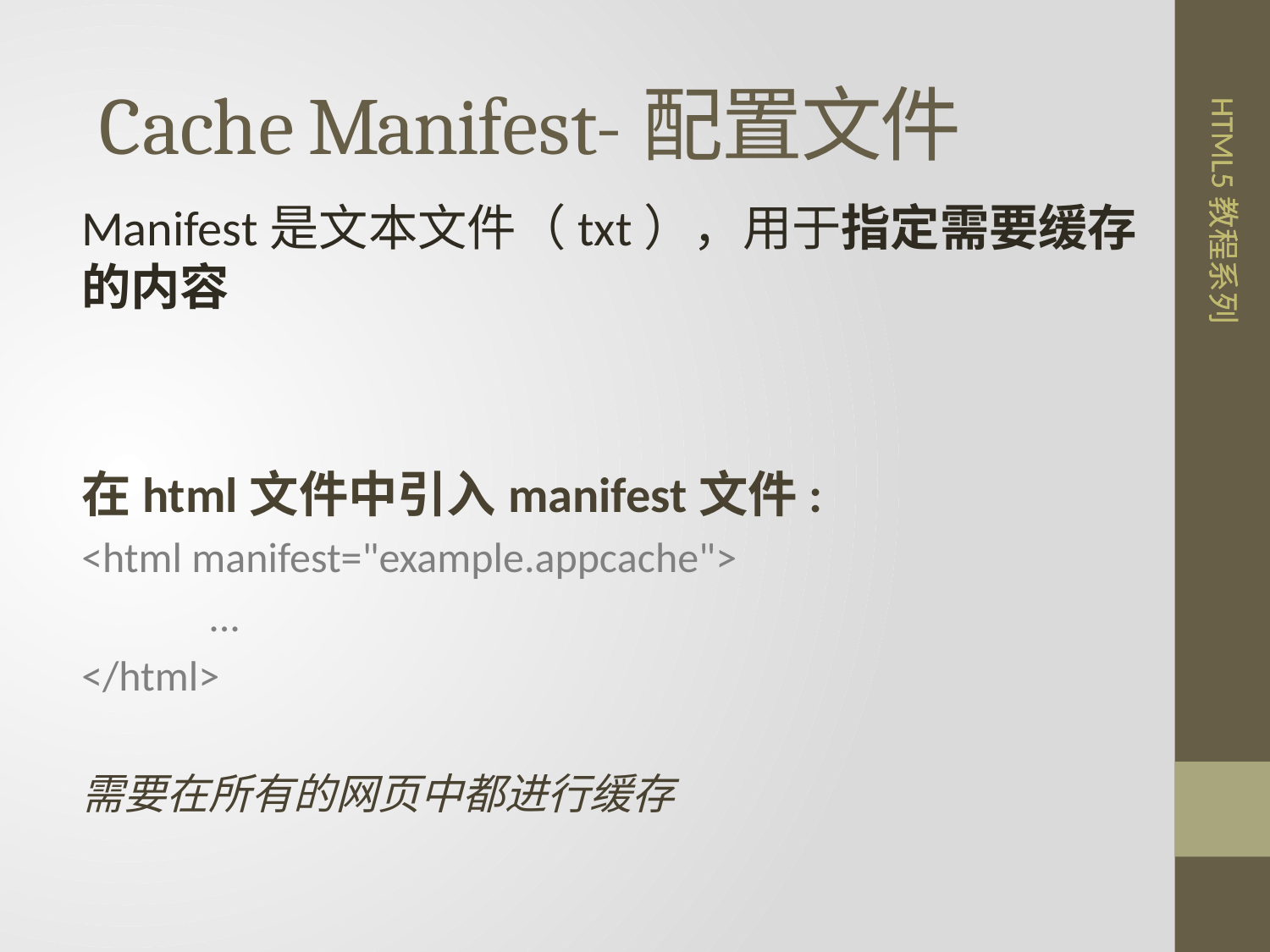

# Cache Manifest-配置文件
Manifest是文本文件（txt），用于指定需要缓存的内容

在html文件中引入manifest文件:
<html manifest="example.appcache">
	...
</html>

需要在所有的网页中都进行缓存